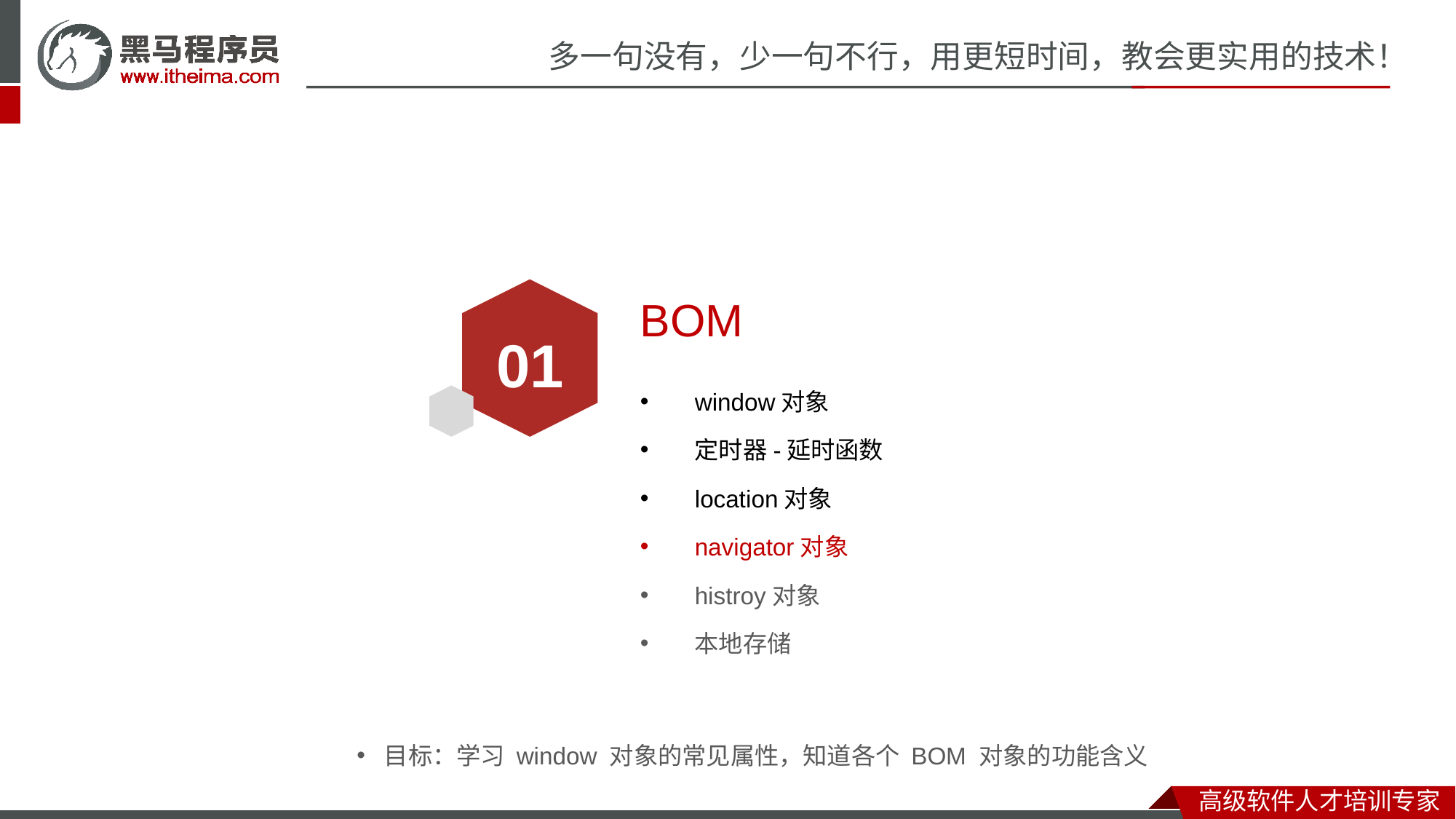

# BOM
01
window对象
定时器-延时函数
location对象
navigator对象
histroy对象
本地存储
目标：学习 window 对象的常见属性，知道各个 BOM 对象的功能含义